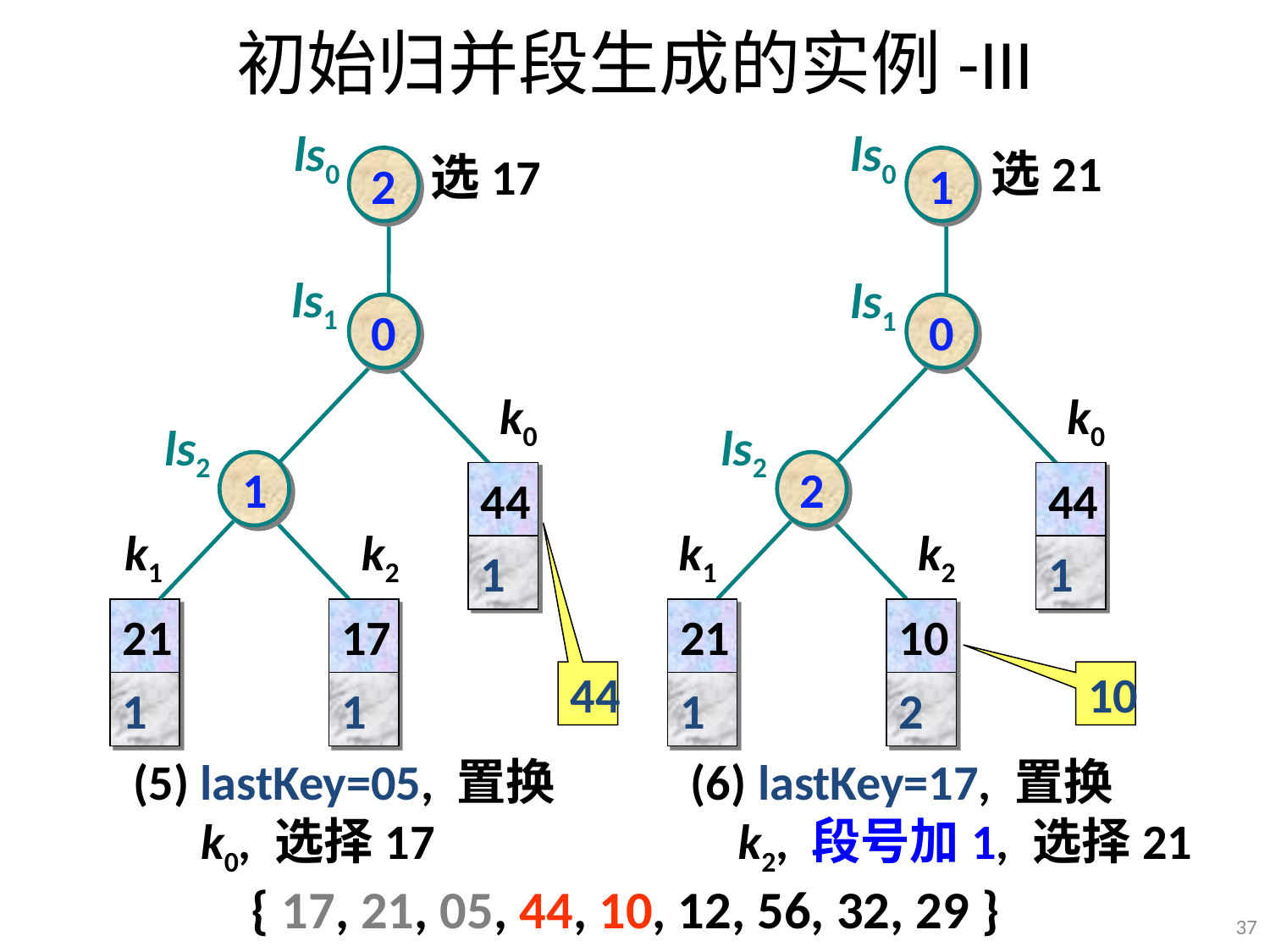

# 初始归并段生成的实例-III
ls0
ls0
选21
选17
2
1

ls1
ls1
0
0

k0
k0
ls2
ls2
1
2
44
44

k1

k2
k1

k2
1
1
21
17
21
10
44
10
1
1
1
2
(5) lastKey=05, 置换           (6) lastKey=17, 置换
      k0, 选择17                           k2, 段号加1, 选择21
{ 17, 21, 05, 44, 10, 12, 56, 32, 29 }
37